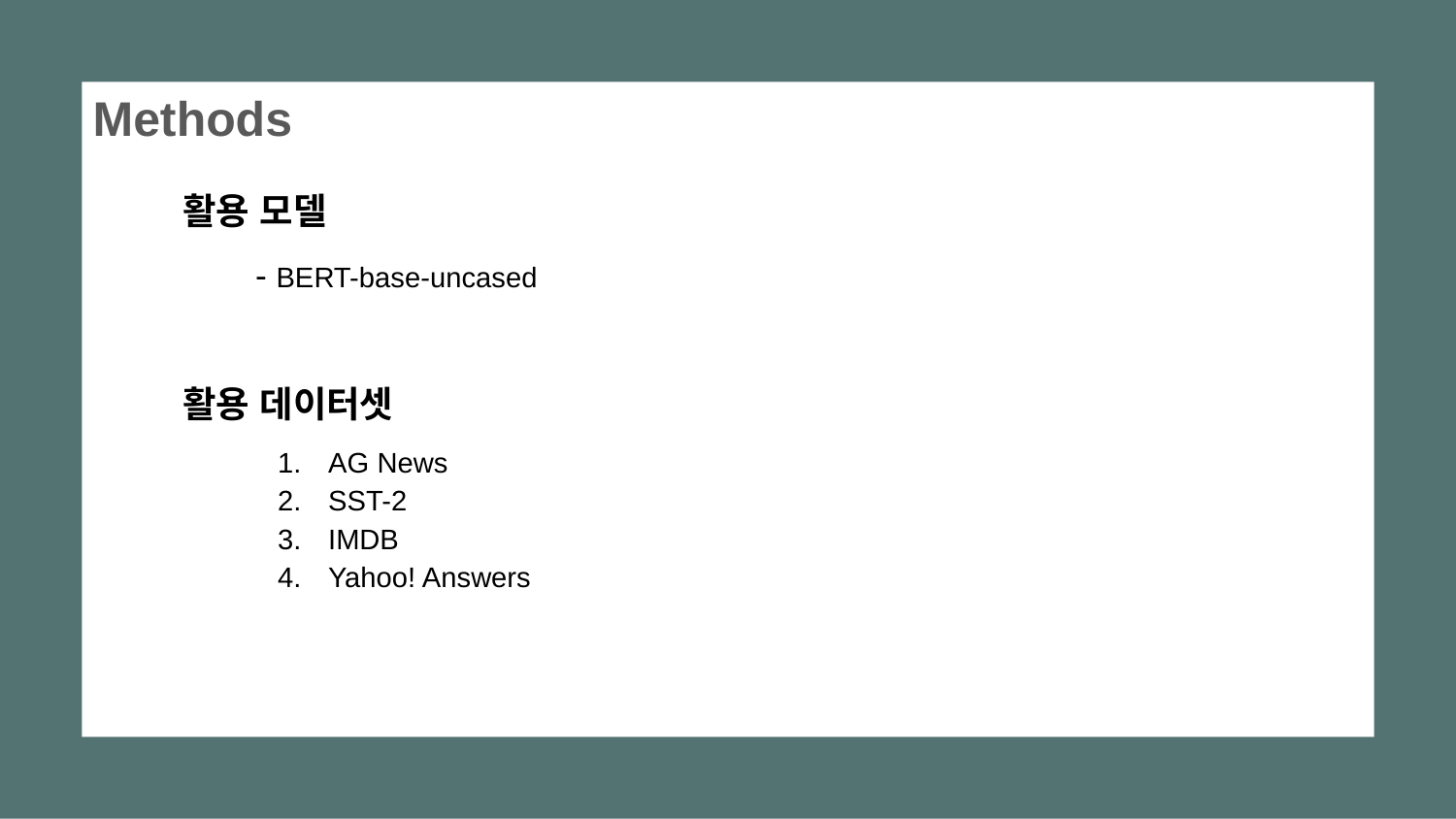

Methods
활용 모델
- BERT-base-uncased

활용 데이터셋
AG News
SST-2
IMDB
Yahoo! Answers